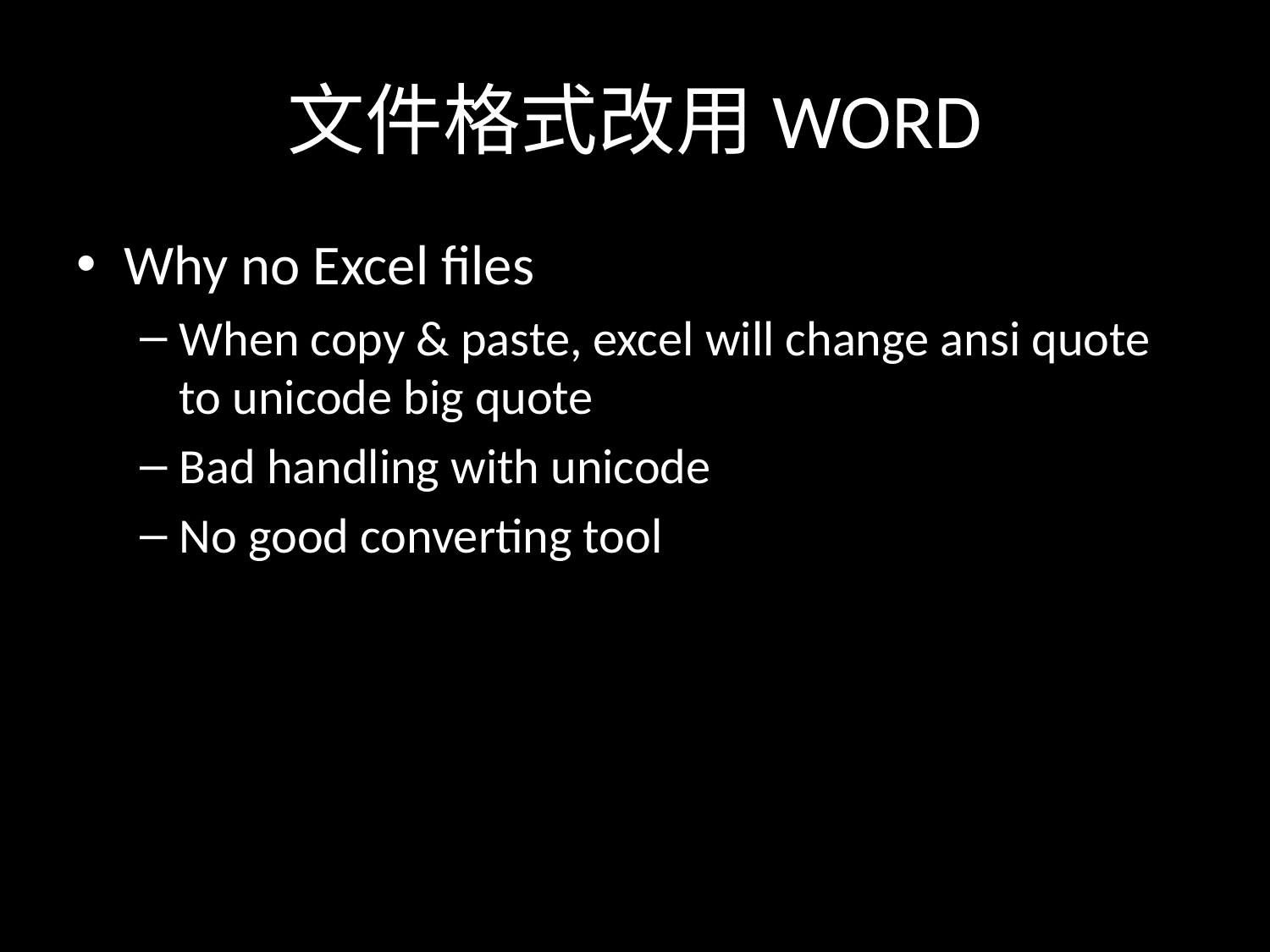

# 文件格式改用WORD
Why no Excel files
When copy & paste, excel will change ansi quote to unicode big quote
Bad handling with unicode
No good converting tool